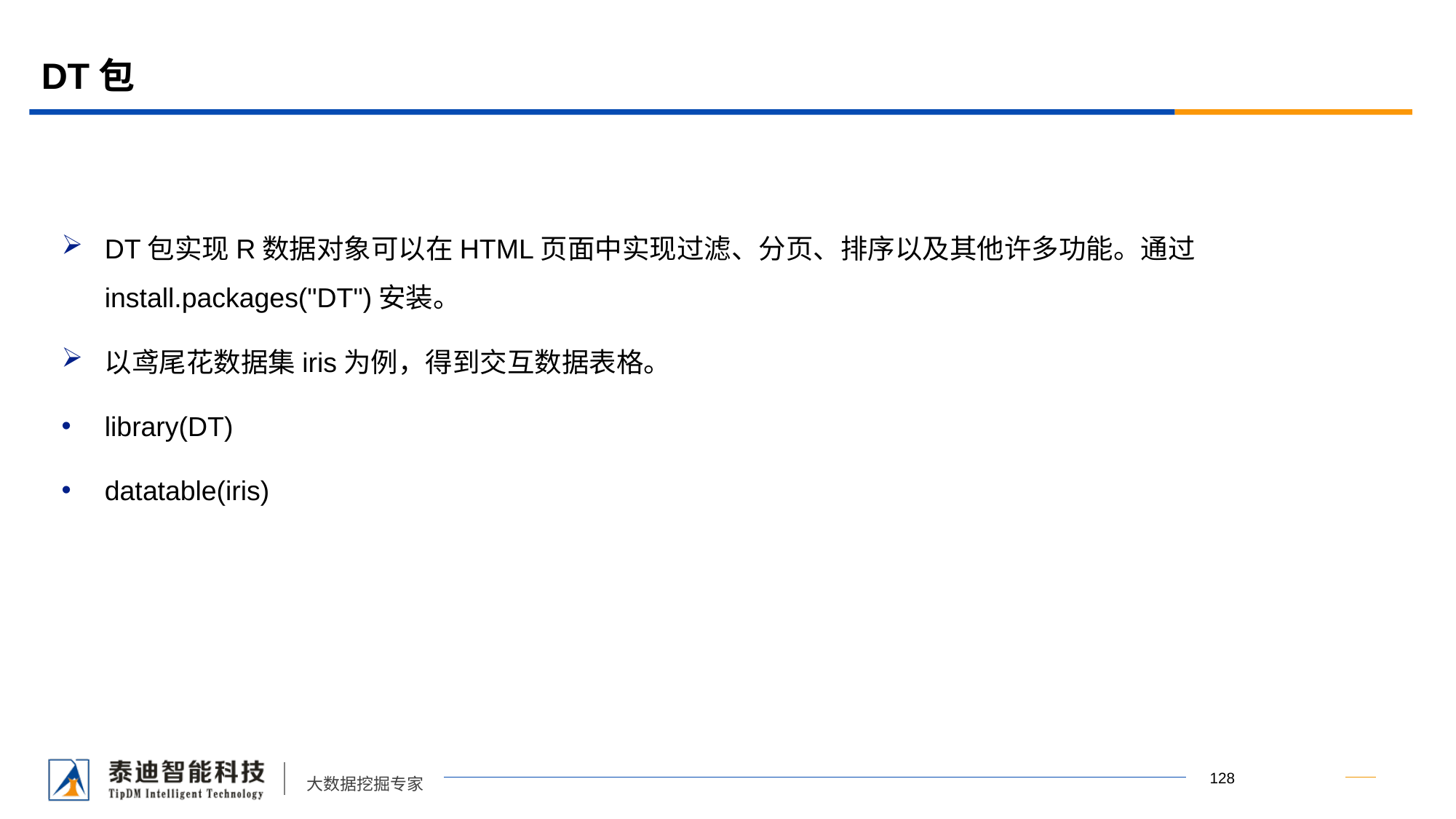

# DT包

DT包实现R数据对象可以在HTML页面中实现过滤、分页、排序以及其他许多功能。通过install.packages("DT")安装。
以鸢尾花数据集iris为例，得到交互数据表格。
library(DT)
datatable(iris)